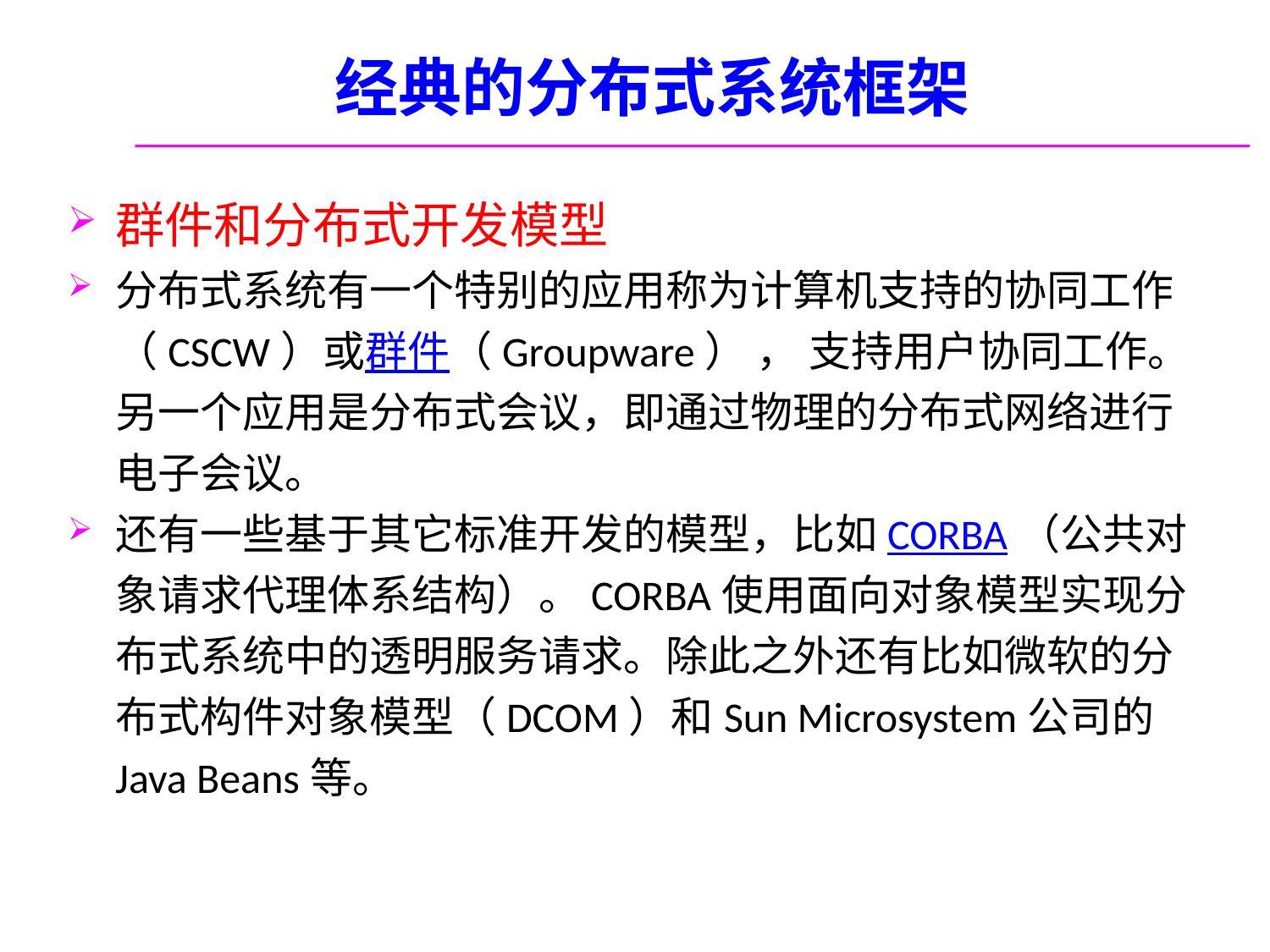

# 经典的分布式系统框架
群件和分布式开发模型
分布式系统有一个特别的应用称为计算机支持的协同工作（CSCW）或群件（Groupware） ， 支持用户协同工作。另一个应用是分布式会议，即通过物理的分布式网络进行电子会议。
还有一些基于其它标准开发的模型，比如CORBA（公共对象请求代理体系结构）。CORBA使用面向对象模型实现分布式系统中的透明服务请求。除此之外还有比如微软的分布式构件对象模型（DCOM）和Sun Microsystem公司的Java Beans等。
48